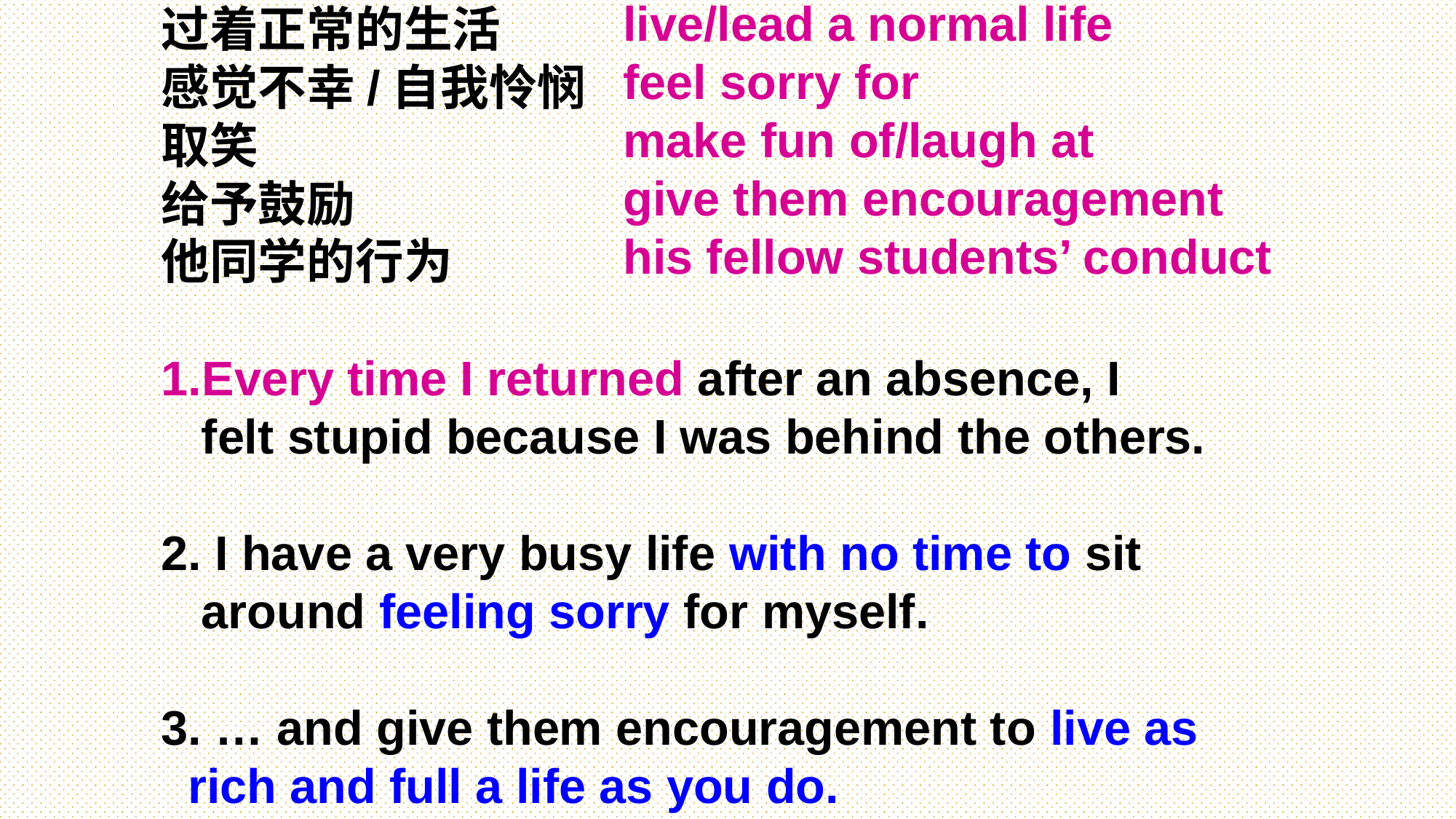

live/lead a normal life
 feel sorry for
 make fun of/laugh at
 give them encouragement
 his fellow students’ conduct
过着正常的生活
感觉不幸/自我怜悯
取笑
给予鼓励
他同学的行为

Every time I returned after an absence, I
   felt stupid because I was behind the others.

2. I have a very busy life with no time to sit
   around feeling sorry for myself.

3. … and give them encouragement to live as
  rich and full a life as you do.